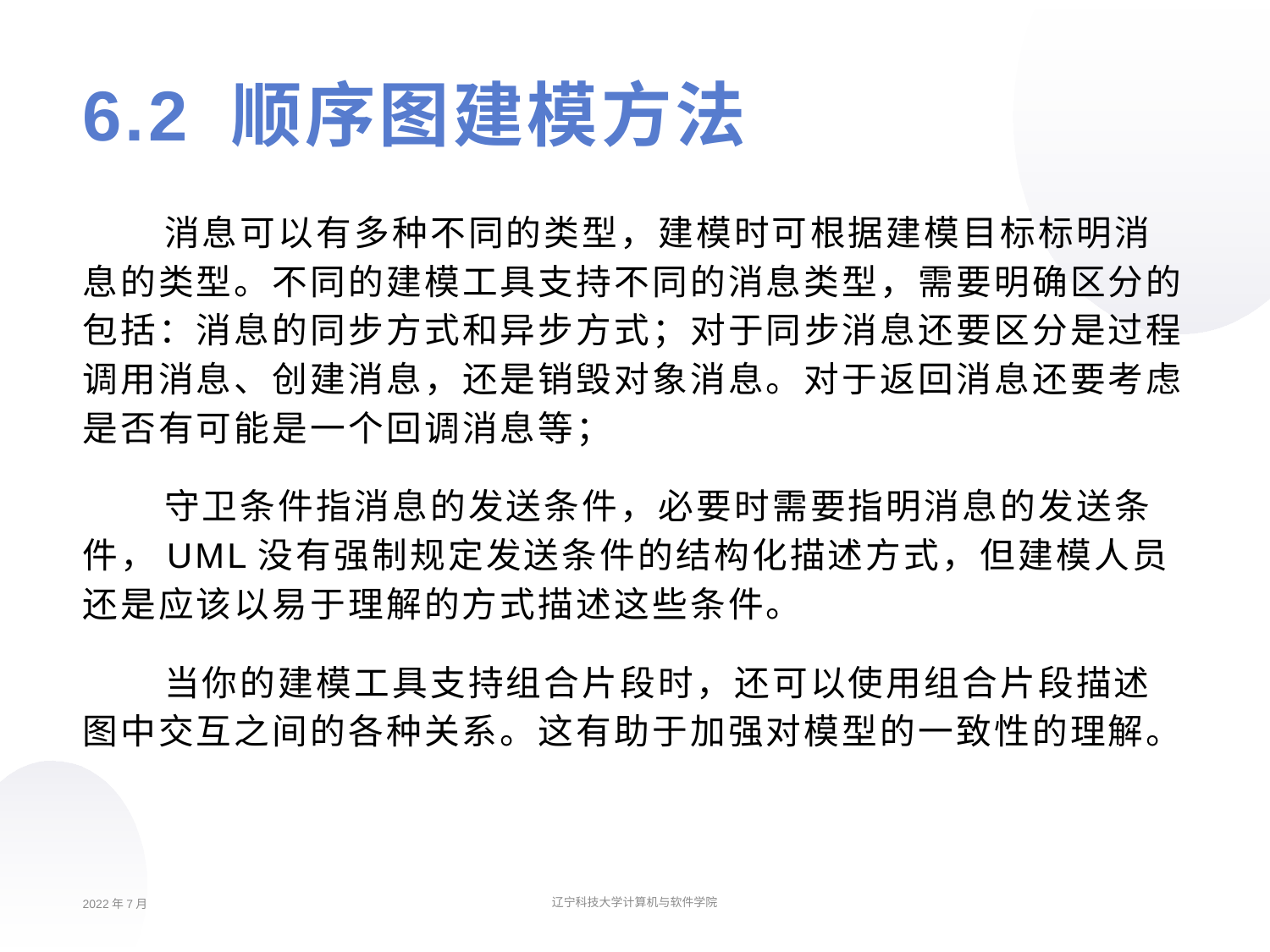

# 6.2 顺序图建模方法
消息可以有多种不同的类型，建模时可根据建模目标标明消息的类型。不同的建模工具支持不同的消息类型，需要明确区分的包括：消息的同步方式和异步方式；对于同步消息还要区分是过程调用消息、创建消息，还是销毁对象消息。对于返回消息还要考虑是否有可能是一个回调消息等；
守卫条件指消息的发送条件，必要时需要指明消息的发送条件，UML没有强制规定发送条件的结构化描述方式，但建模人员还是应该以易于理解的方式描述这些条件。
当你的建模工具支持组合片段时，还可以使用组合片段描述图中交互之间的各种关系。这有助于加强对模型的一致性的理解。

2022年7月
32
辽宁科技大学计算机与软件学院